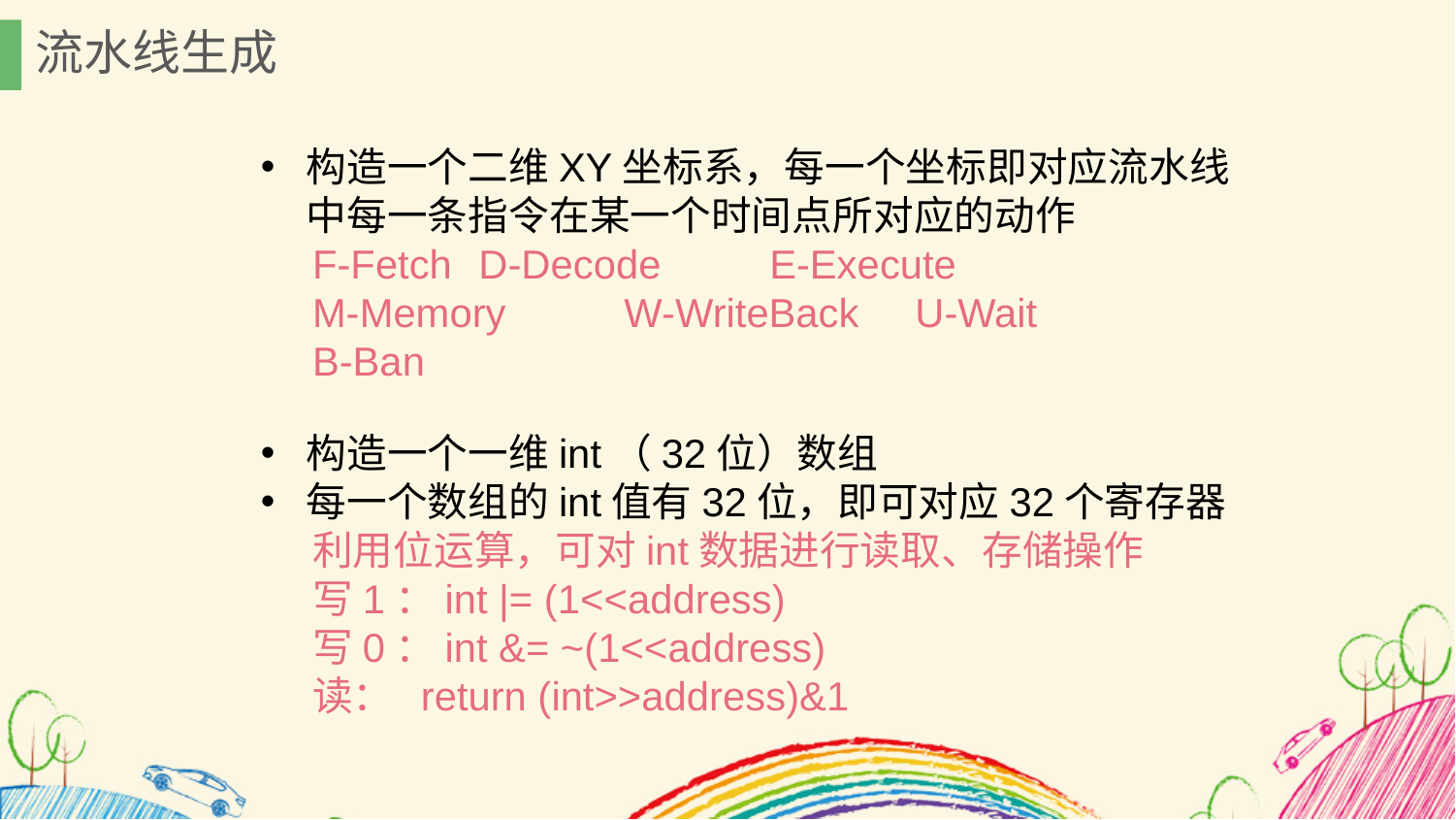

流水线生成
构造一个二维XY坐标系，每一个坐标即对应流水线中每一条指令在某一个时间点所对应的动作
F-Fetch  	D-Decode 	E-Execute
M-Memory	W-WriteBack 	U-Wait
B-Ban
构造一个一维int（32位）数组
每一个数组的int值有32位，即可对应32个寄存器
利用位运算，可对int数据进行读取、存储操作
写1：int |= (1<<address)
写0：int &= ~(1<<address)
读：  return (int>>address)&1